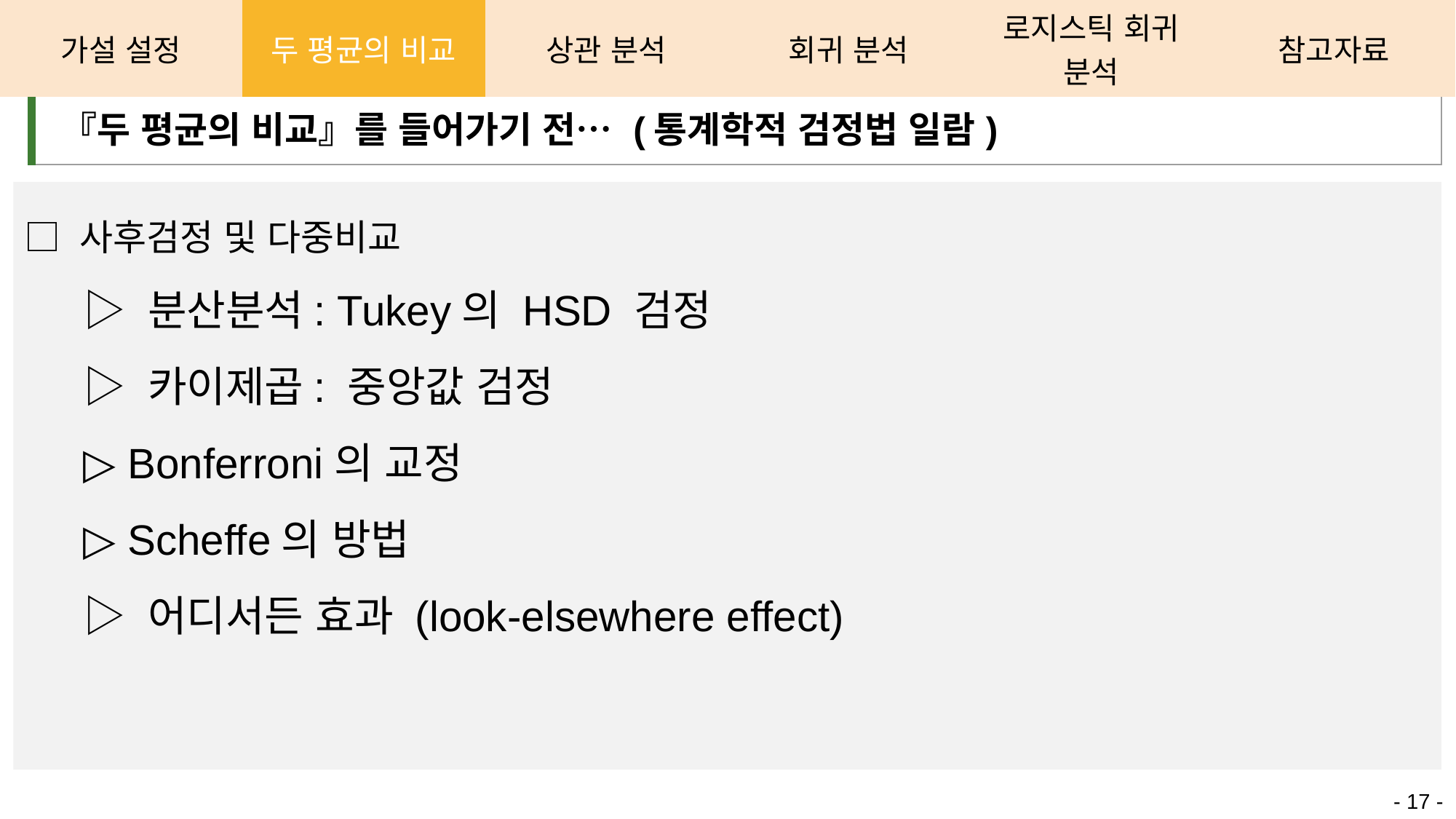

| 가설 설정 | 두 평균의 비교 | 상관 분석 | 회귀 분석 | 로지스틱 회귀 분석 | 참고자료 |
| --- | --- | --- | --- | --- | --- |
| 『두 평균의 비교』를 들어가기 전… (통계학적 검정법 일람) |
| --- |
□ 사후검정 및 다중비교
     ▷ 분산분석: Tukey의 HSD 검정
     ▷ 카이제곱: 중앙값 검정
     ▷ Bonferroni의 교정
     ▷ Scheffe의 방법
     ▷ 어디서든 효과 (look-elsewhere effect)
- 17 -